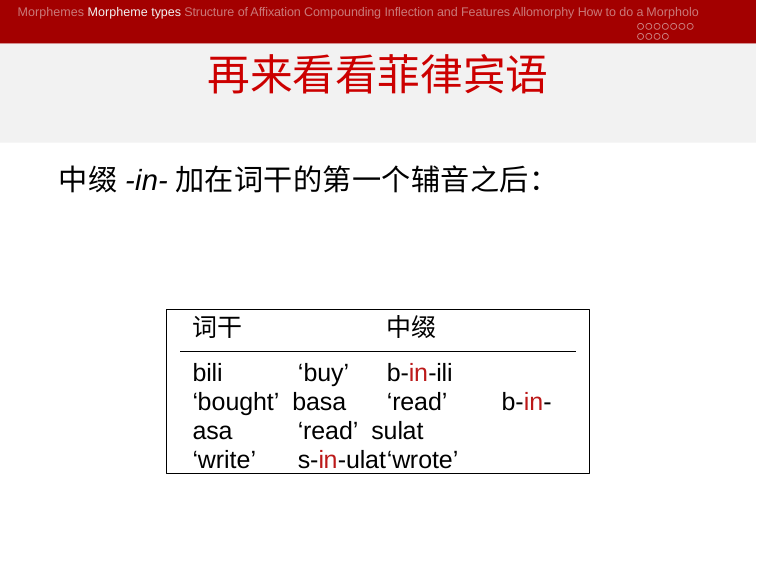

Morphemes Morpheme types Structure of Affixation Compounding Inflection and Features Allomorphy How to do a Morpholo
# 再来看看菲律宾语
中缀-in-加在词干的第一个辅音之后：
词干	中缀
bili	‘buy’	b-in-ili	‘bought’  basa	‘read’	b-in-asa	‘read’  sulat	‘write’	s-in-ulat	‘wrote’